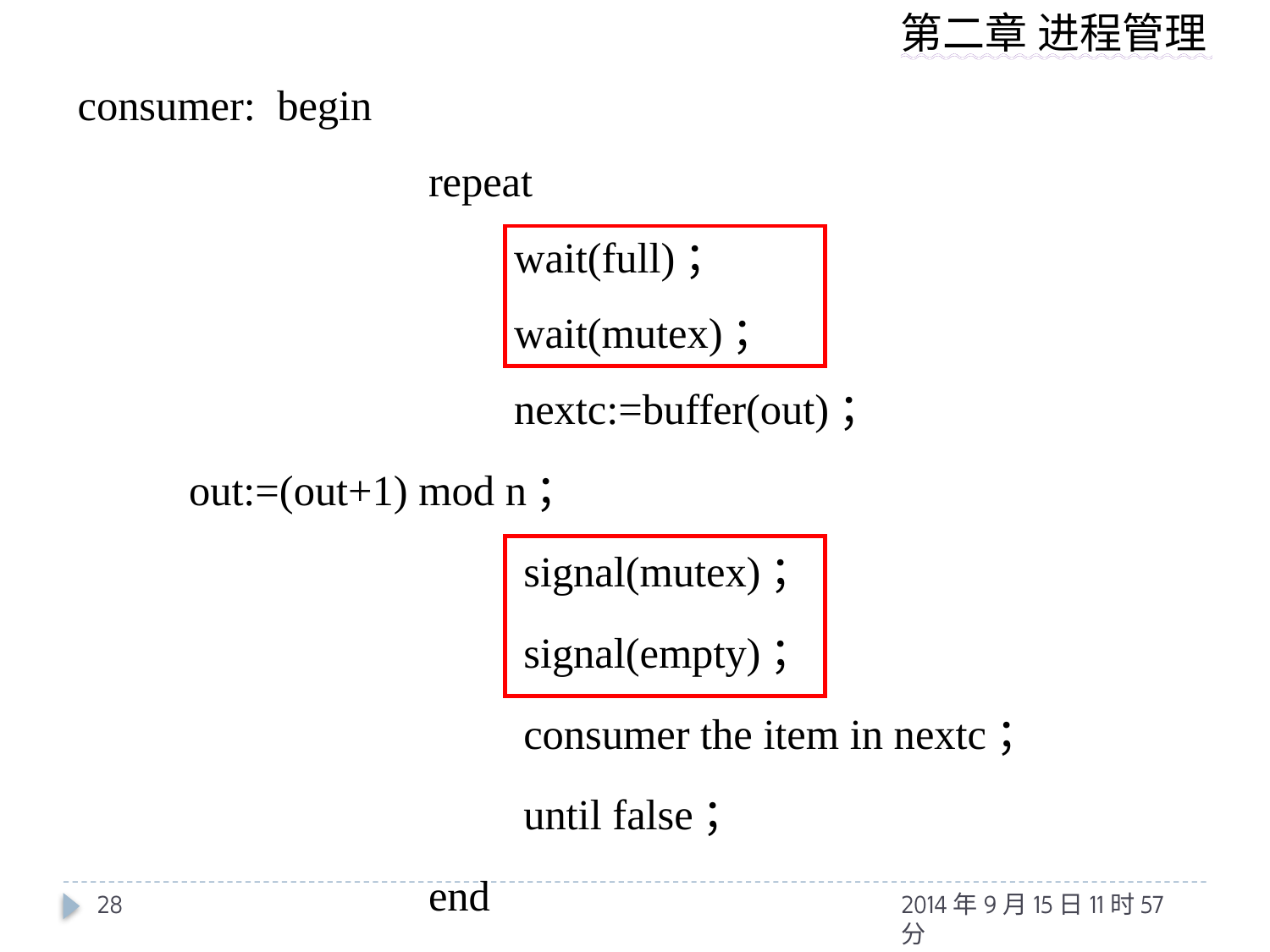

consumer:  begin
　　　　　　　　repeat
　　　　　　　　　　wait(full)；
　　　　　　　　　　wait(mutex)；
　　　　　　　　　　nextc:=buffer(out)；
				       out:=(out+1) mod n；
　　　　　　　　　　 signal(mutex)；
　　　　　　　　　　 signal(empty)；
　　　　　　　　　　 consumer the item in nextc；
　　　　　　　　　　 until false；
　　　　　　　　end

28
2014年9月15日11时57分